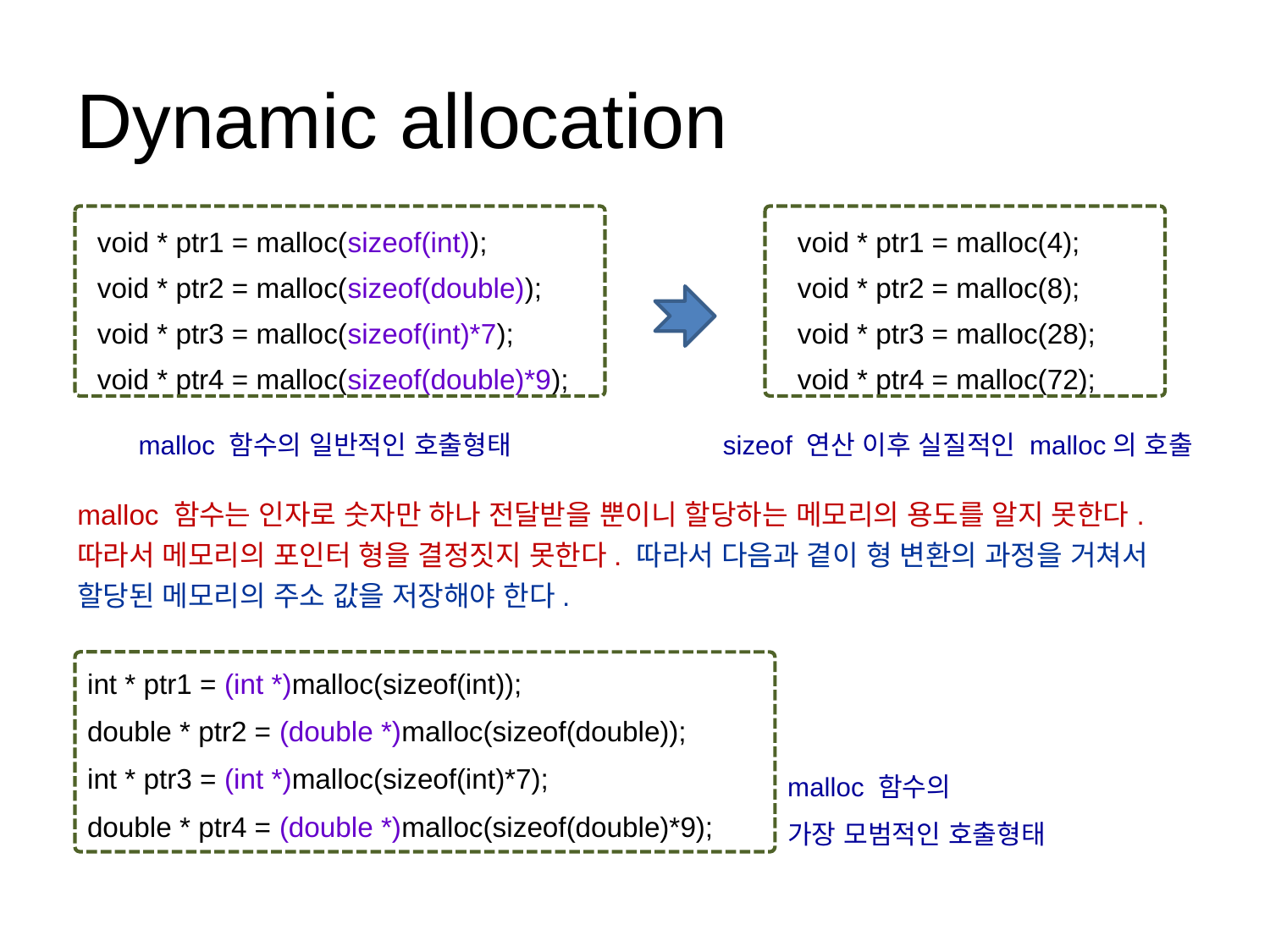

# Dynamic allocation

void * ptr1 = malloc(sizeof(int));
void * ptr2 = malloc(sizeof(double));
void * ptr3 = malloc(sizeof(int)*7);
void * ptr4 = malloc(sizeof(double)*9);

void * ptr1 = malloc(4);
void * ptr2 = malloc(8);
void * ptr3 = malloc(28);
void * ptr4 = malloc(72);

malloc 함수의 일반적인 호출형태
sizeof 연산 이후 실질적인 malloc의 호출
malloc 함수는 인자로 숫자만 하나 전달받을 뿐이니 할당하는 메모리의 용도를 알지 못한다. 따라서 메모리의 포인터 형을 결정짓지 못한다. 따라서 다음과 곁이 형 변환의 과정을 거쳐서 할당된 메모리의 주소 값을 저장해야 한다.
int * ptr1 = (int *)malloc(sizeof(int));
double * ptr2 = (double *)malloc(sizeof(double));
int * ptr3 = (int *)malloc(sizeof(int)*7);
double * ptr4 = (double *)malloc(sizeof(double)*9);

malloc 함수의
가장 모범적인 호출형태